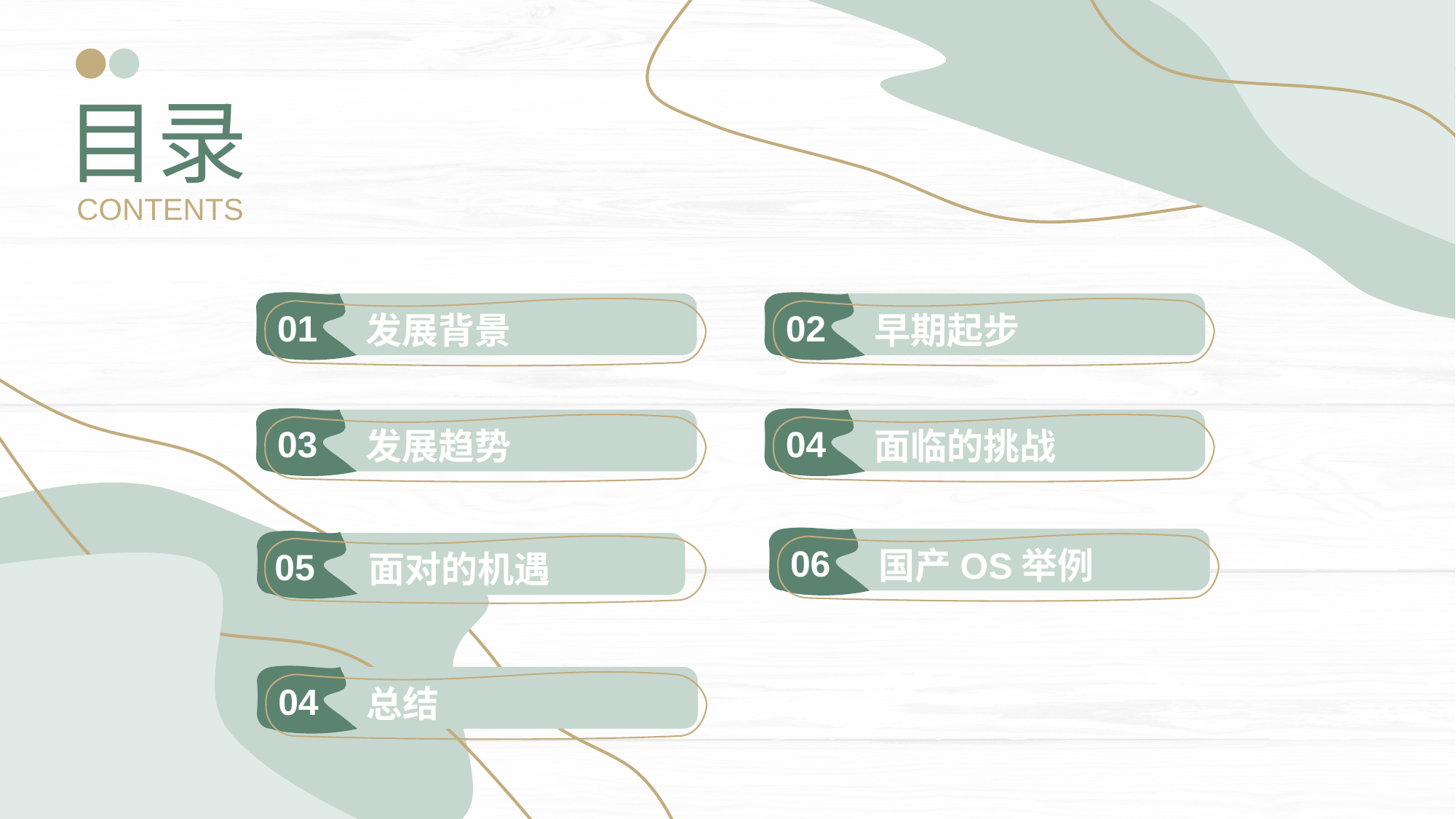

51 PP T模板网     www.51 p ptmoban.com

目录
CONTENTS

01

发展背景

02

早期起步

03

发展趋势

04

面临的挑战

06

国产OS举例

05

面对的机遇

04

总结